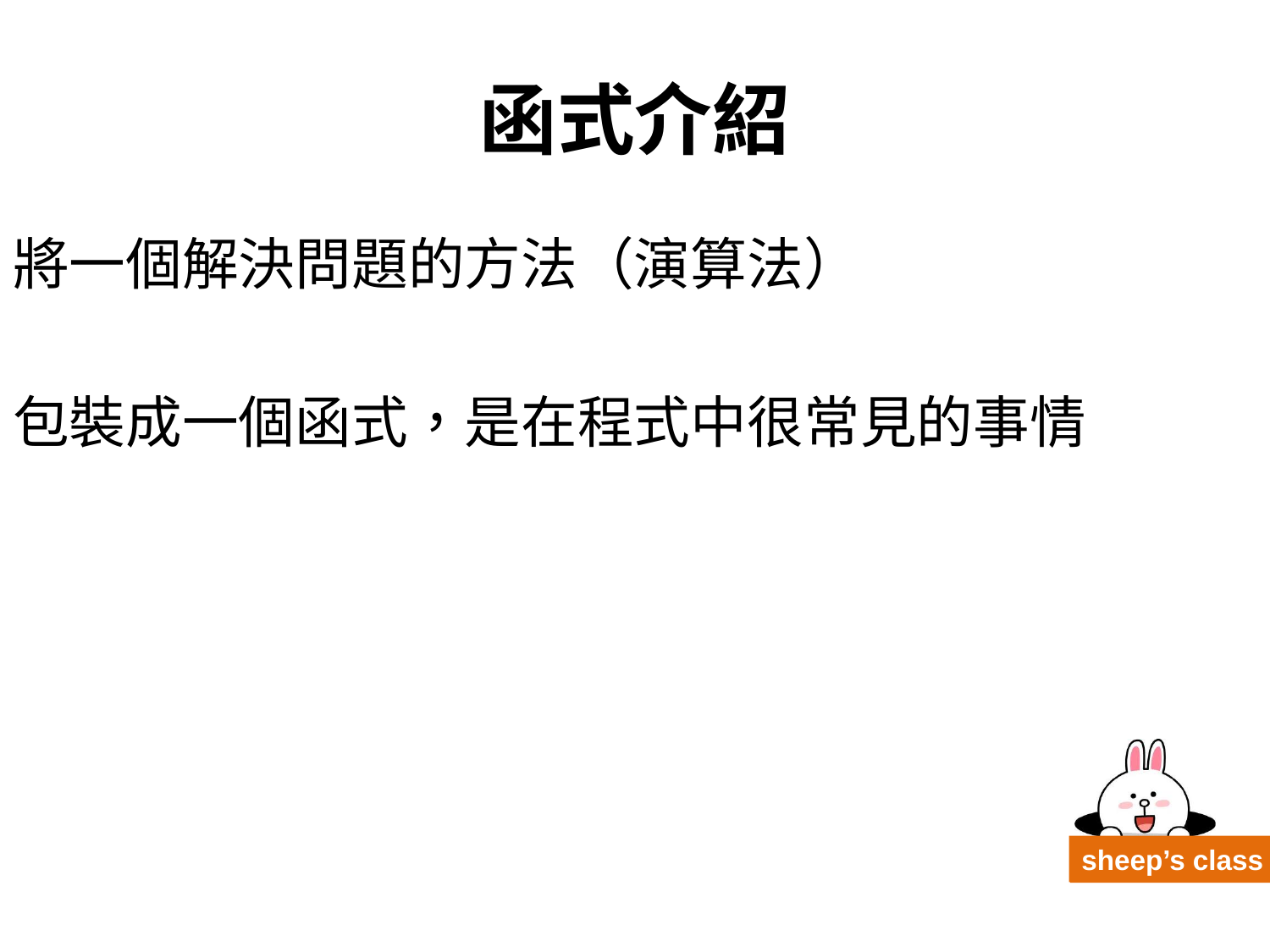

# 函式介紹
將一個解決問題的方法（演算法）

包裝成一個函式，是在程式中很常見的事情